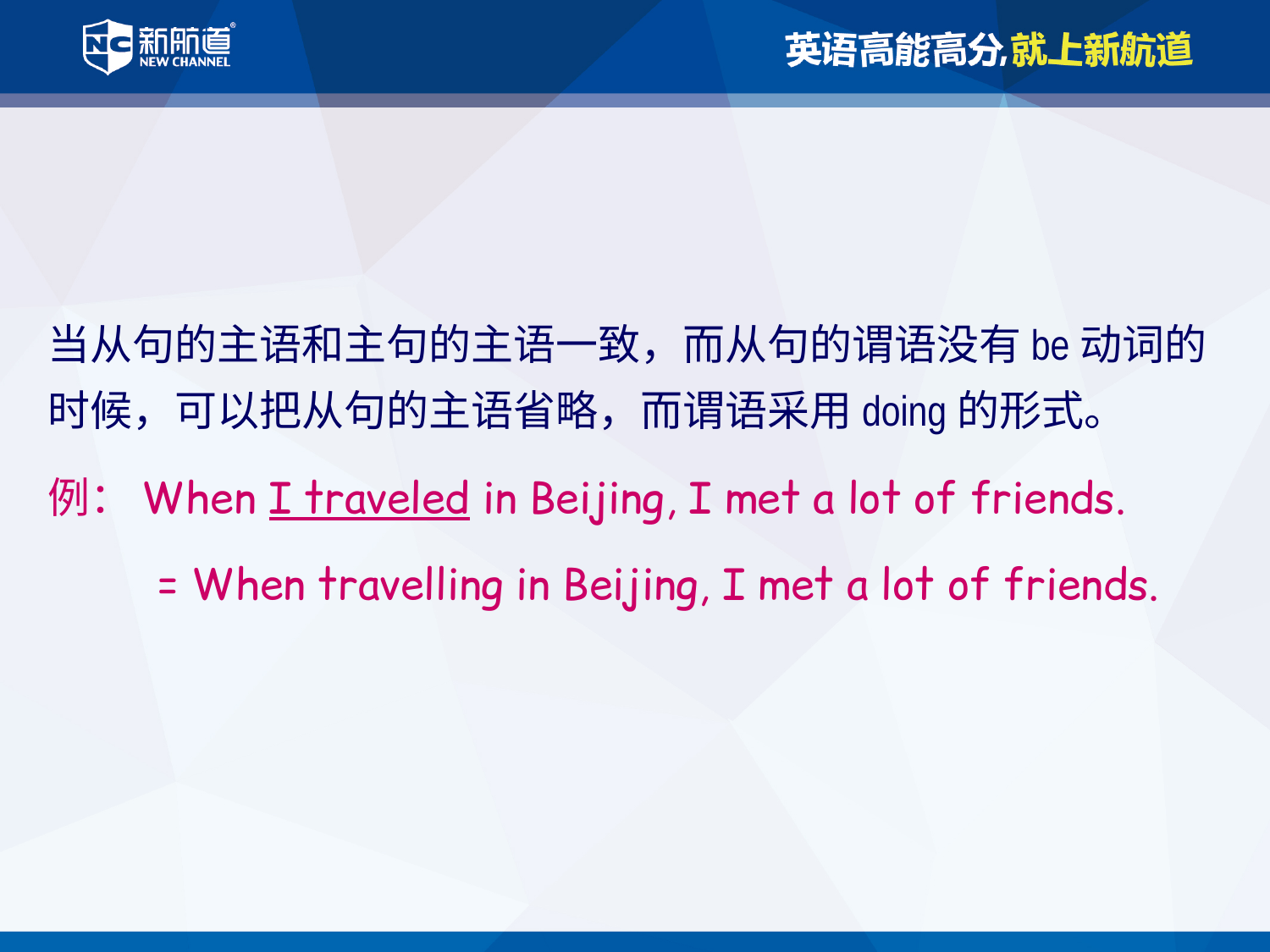

当从句的主语和主句的主语一致，而从句的谓语没有be动词的时候，可以把从句的主语省略，而谓语采用doing的形式。
例：When I traveled in Beijing, I met a lot of friends.
           = When travelling in Beijing, I met a lot of friends.